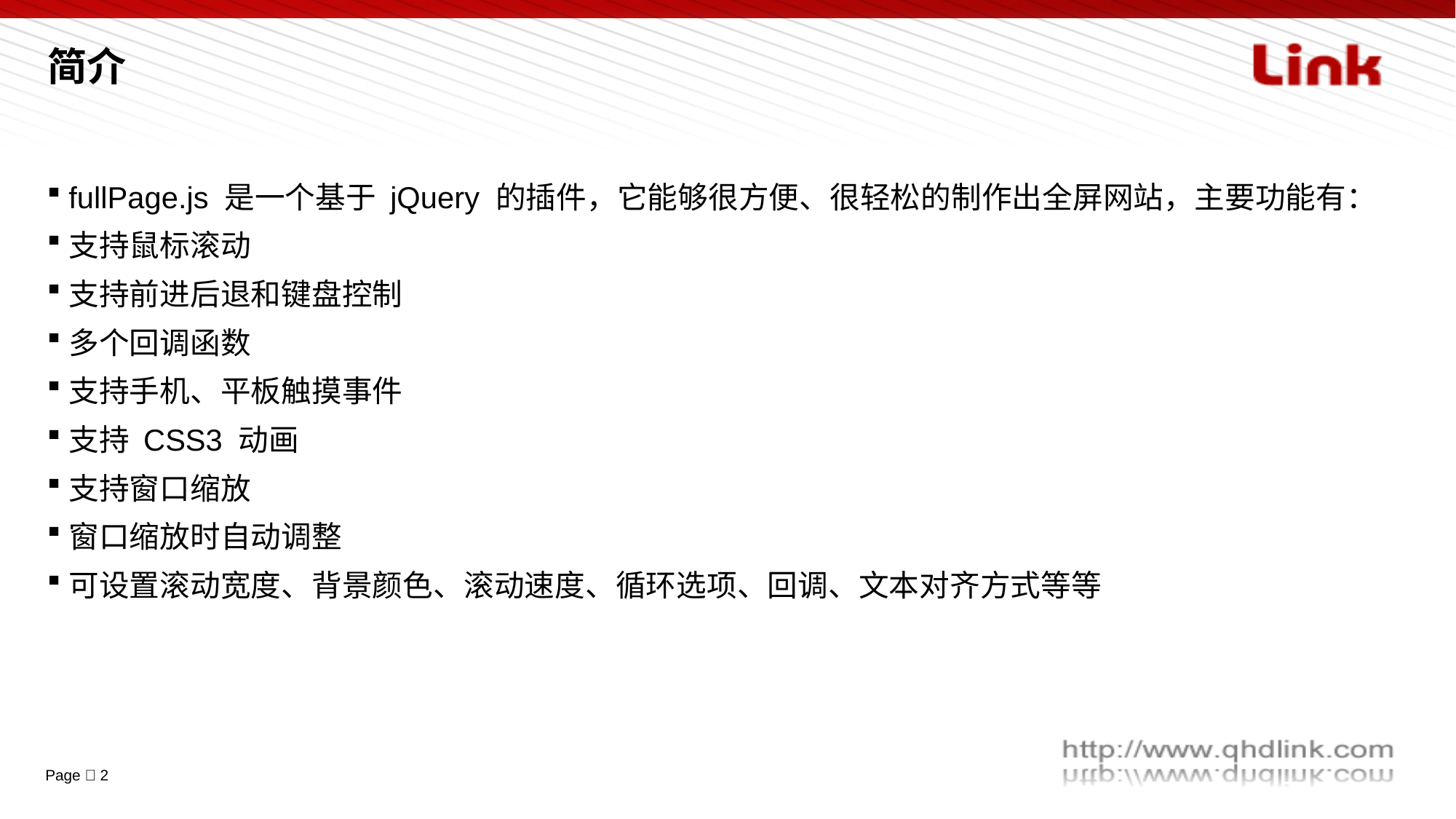

# 简介
fullPage.js 是一个基于 jQuery 的插件，它能够很方便、很轻松的制作出全屏网站，主要功能有：
支持鼠标滚动
支持前进后退和键盘控制
多个回调函数
支持手机、平板触摸事件
支持 CSS3 动画
支持窗口缩放
窗口缩放时自动调整
可设置滚动宽度、背景颜色、滚动速度、循环选项、回调、文本对齐方式等等